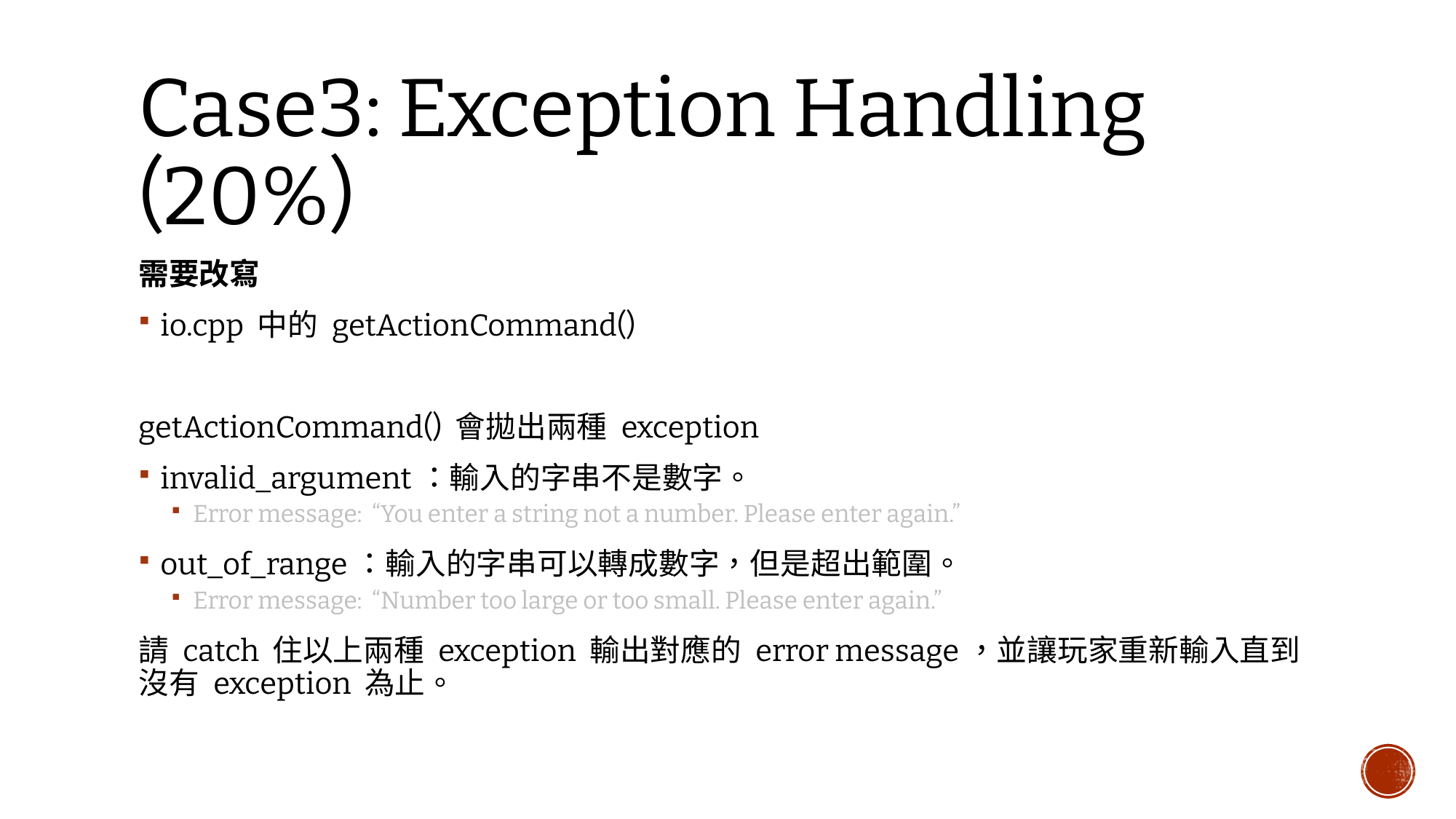

# Case3: Exception Handling (20%)
需要改寫
io.cpp 中的 getActionCommand()

getActionCommand() 會拋出兩種 exception
invalid_argument：輸入的字串不是數字。
Error message:  “You enter a string not a number. Please enter again.”
out_of_range：輸入的字串可以轉成數字，但是超出範圍。
Error message:  “Number too large or too small. Please enter again.”
請 catch 住以上兩種 exception 輸出對應的 error message，並讓玩家重新輸入直到沒有 exception 為止。